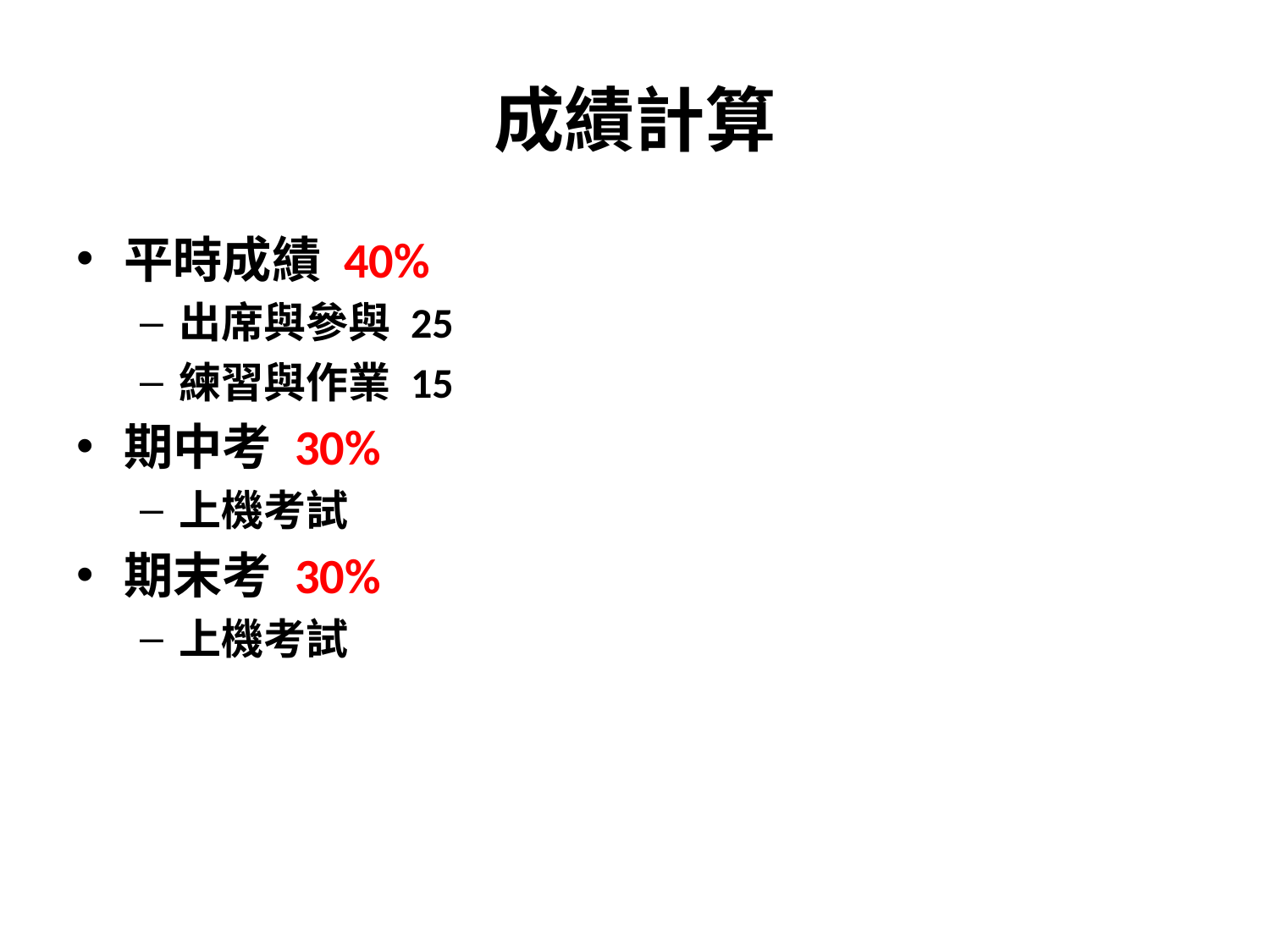

# 成績計算
平時成績 40%
出席與參與 25
練習與作業 15
期中考 30%
上機考試
期末考 30%
上機考試